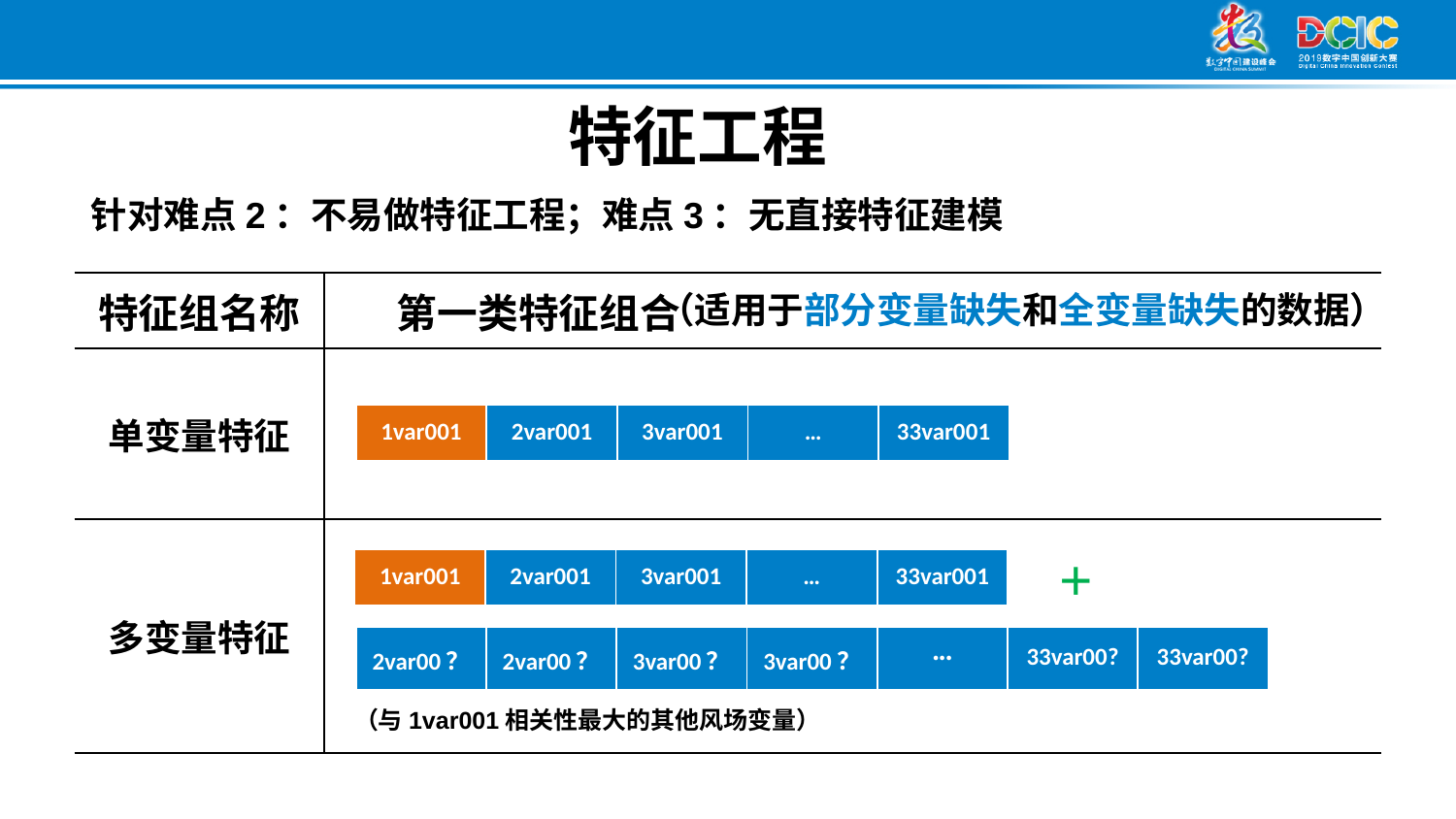

特征工程
针对难点2：不易做特征工程；难点3：无直接特征建模
| 特征组名称 | 第一类特征组合 |
| --- | --- |
| 单变量特征 |  |
| 多变量特征 |  |
（适用于部分变量缺失和全变量缺失的数据）
| 1var001 | 2var001 | 3var001 | … | 33var001 |
| --- | --- | --- | --- | --- |
+
| 1var001 | 2var001 | 3var001 | … | 33var001 |
| --- | --- | --- | --- | --- |
| 2var00？ | 2var00？ | 3var00？ | 3var00？ | ··· | 33var00? | 33var00? |
| --- | --- | --- | --- | --- | --- | --- |
（与1var001相关性最大的其他风场变量）